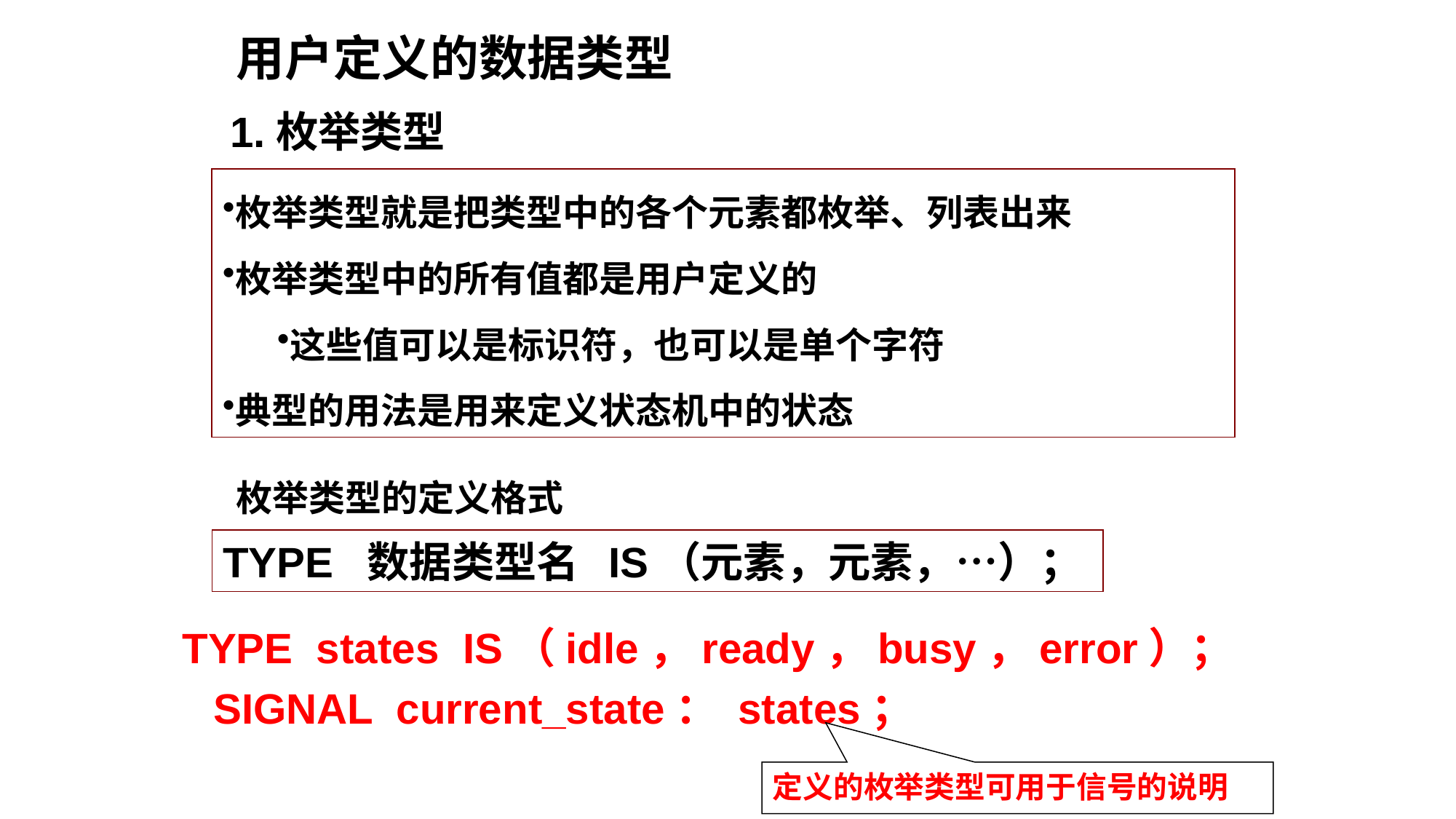

用户定义的数据类型
1.枚举类型
枚举类型就是把类型中的各个元素都枚举、列表出来
枚举类型中的所有值都是用户定义的
这些值可以是标识符，也可以是单个字符
典型的用法是用来定义状态机中的状态
枚举类型的定义格式
TYPE  数据类型名  IS（元素，元素，…）；
TYPE  states  IS（idle，ready，busy，error）；
SIGNAL  current_state： states；
定义的枚举类型可用于信号的说明